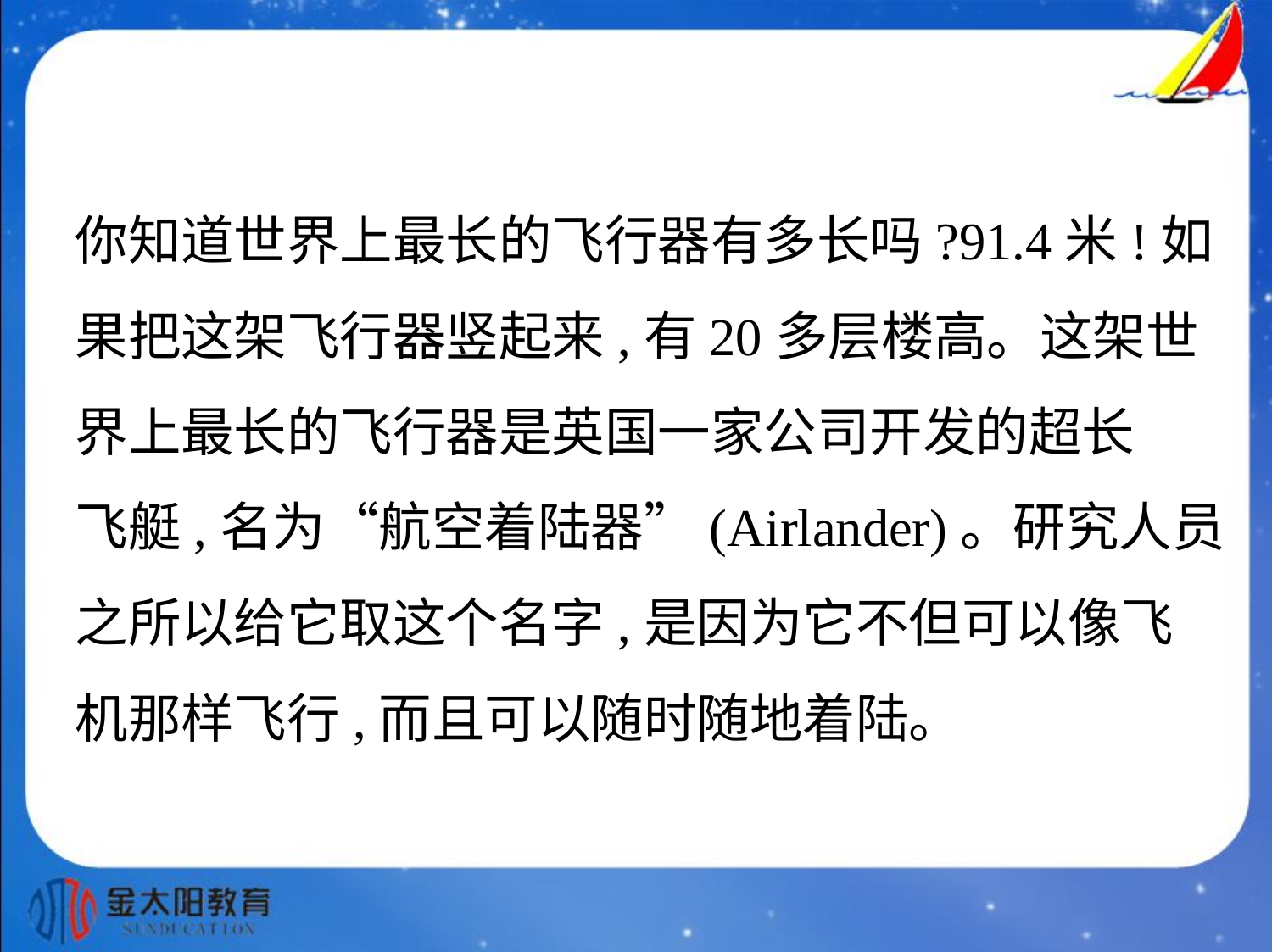

你知道世界上最长的飞行器有多长吗?91.4米!如
果把这架飞行器竖起来,有20多层楼高。这架世
界上最长的飞行器是英国一家公司开发的超长
飞艇,名为“航空着陆器”(Airlander)。研究人员
之所以给它取这个名字,是因为它不但可以像飞
机那样飞行,而且可以随时随地着陆。